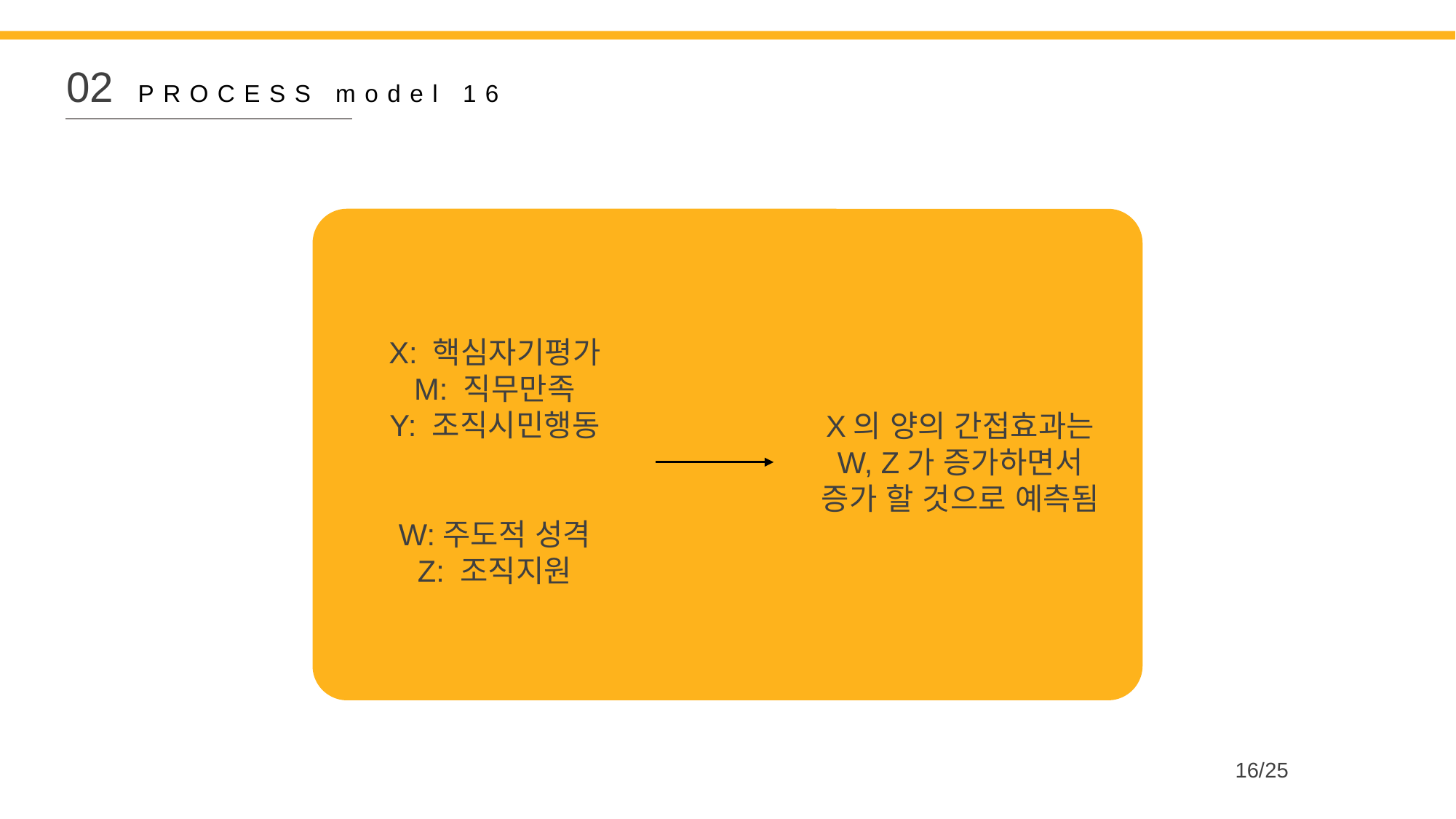

02
PROCESS model 16

X: 핵심자기평가
M: 직무만족
Y: 조직시민행동

W:주도적 성격
Z: 조직지원
X의 양의 간접효과는 W, Z가 증가하면서 증가 할 것으로 예측됨
16/25